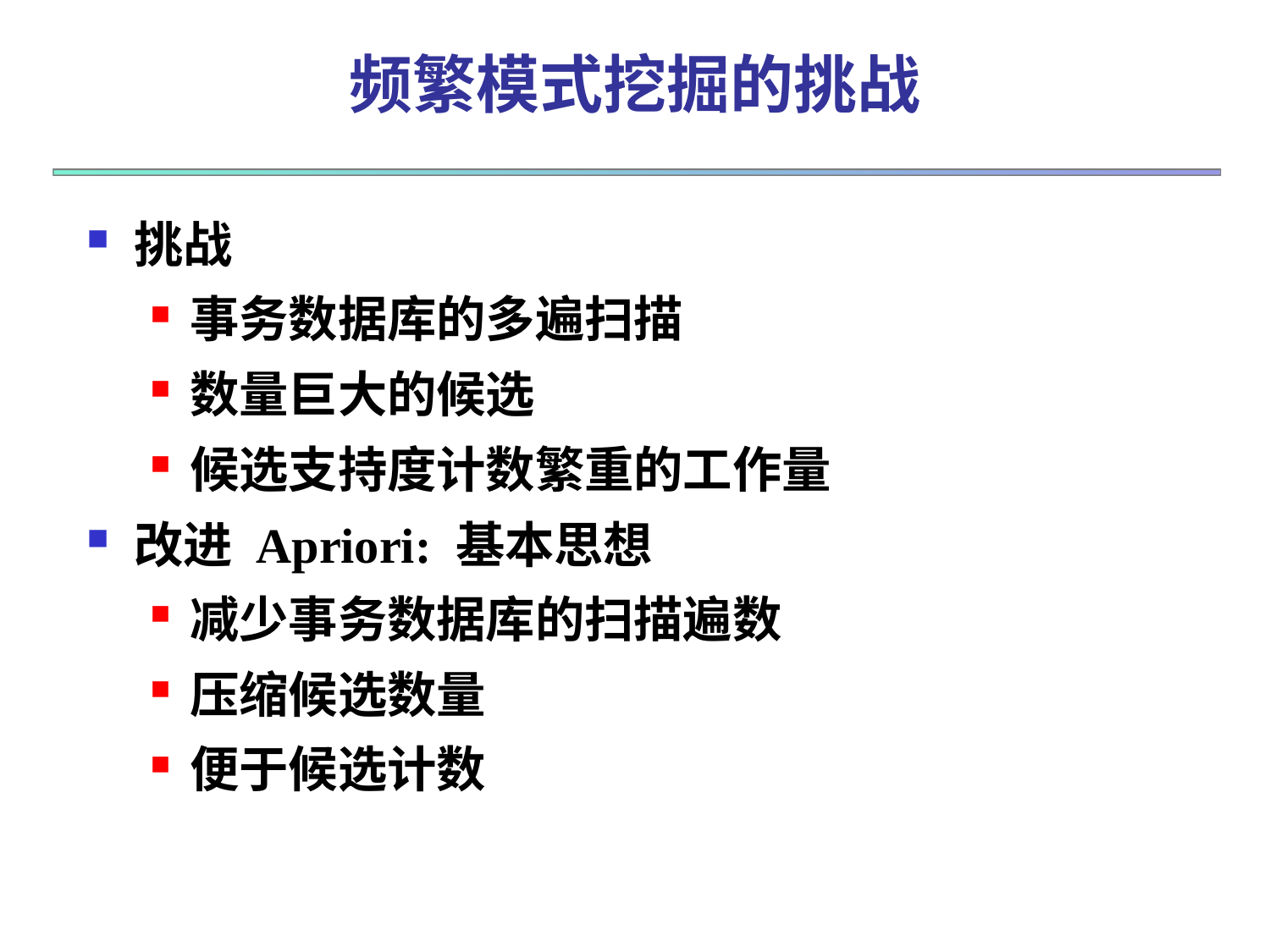

# 频繁模式挖掘的挑战
挑战
事务数据库的多遍扫描
数量巨大的候选
候选支持度计数繁重的工作量
改进 Apriori: 基本思想
减少事务数据库的扫描遍数
压缩候选数量
便于候选计数
31